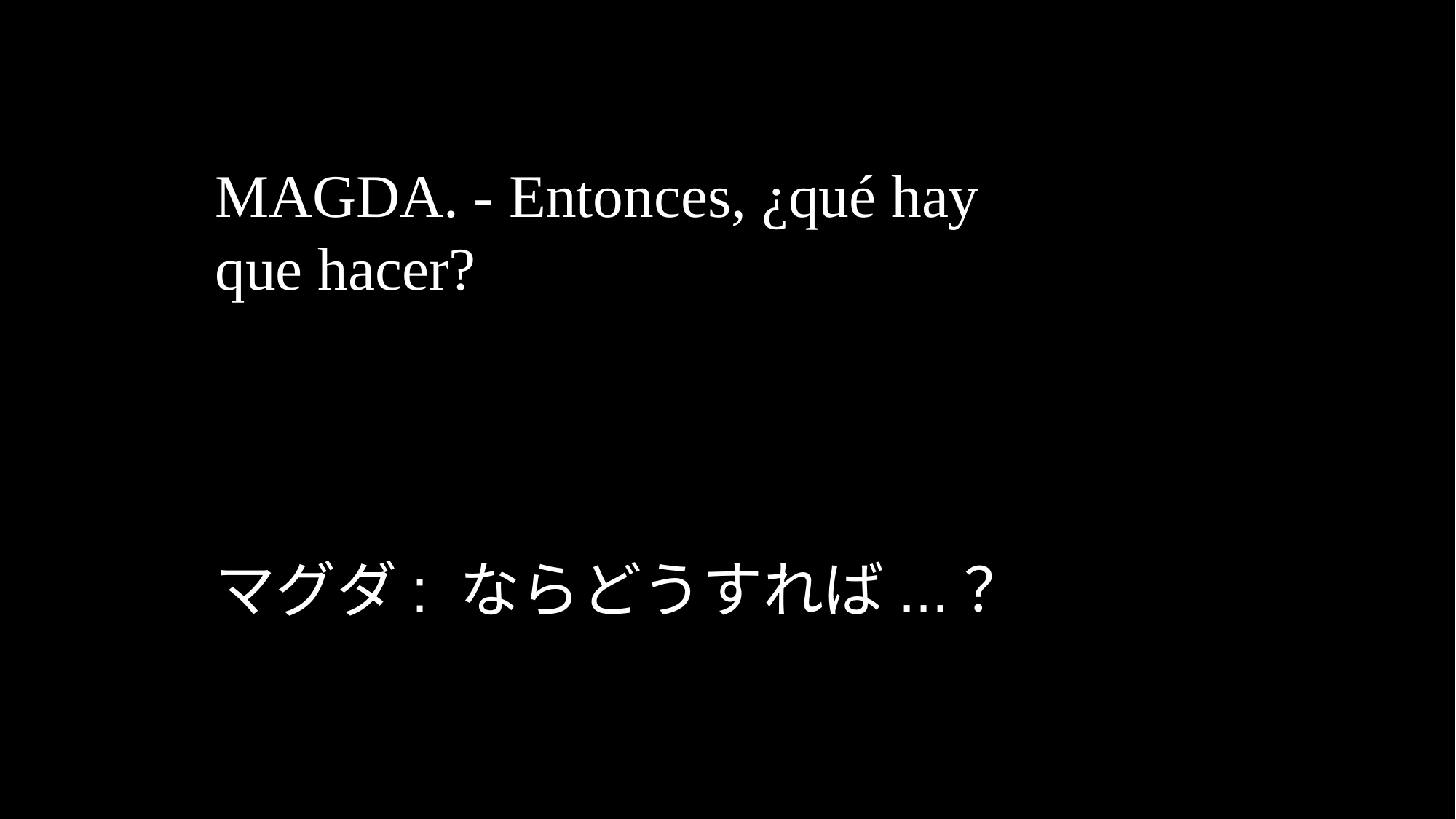

MAGDA. - Entonces, ¿qué hay que hacer?

マグダ: ならどうすれば...？